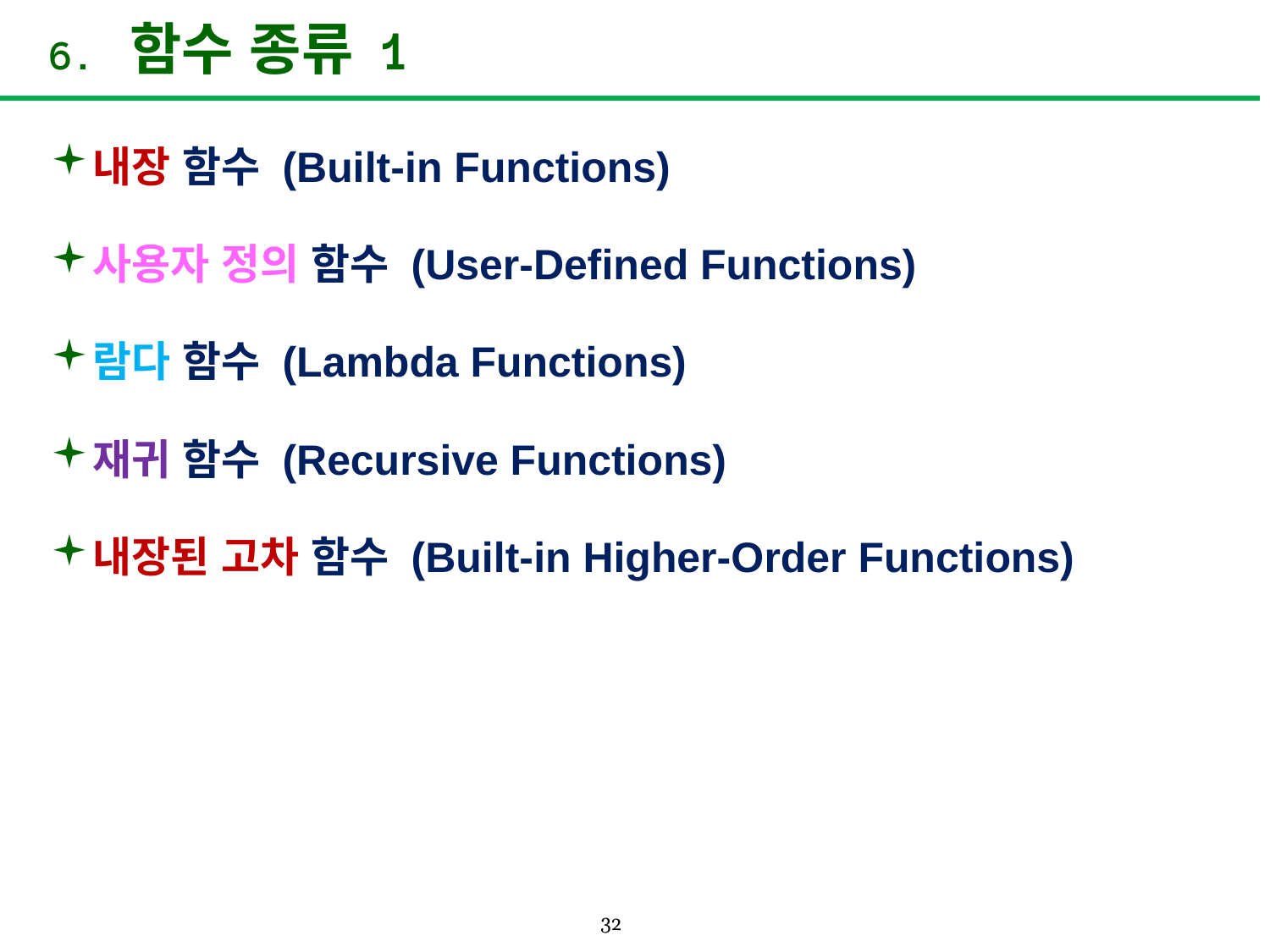

# 6. 함수 종류 1
내장 함수 (Built-in Functions)
사용자 정의 함수 (User-Defined Functions)
람다 함수 (Lambda Functions)
재귀 함수 (Recursive Functions)
내장된 고차 함수 (Built-in Higher-Order Functions)
32